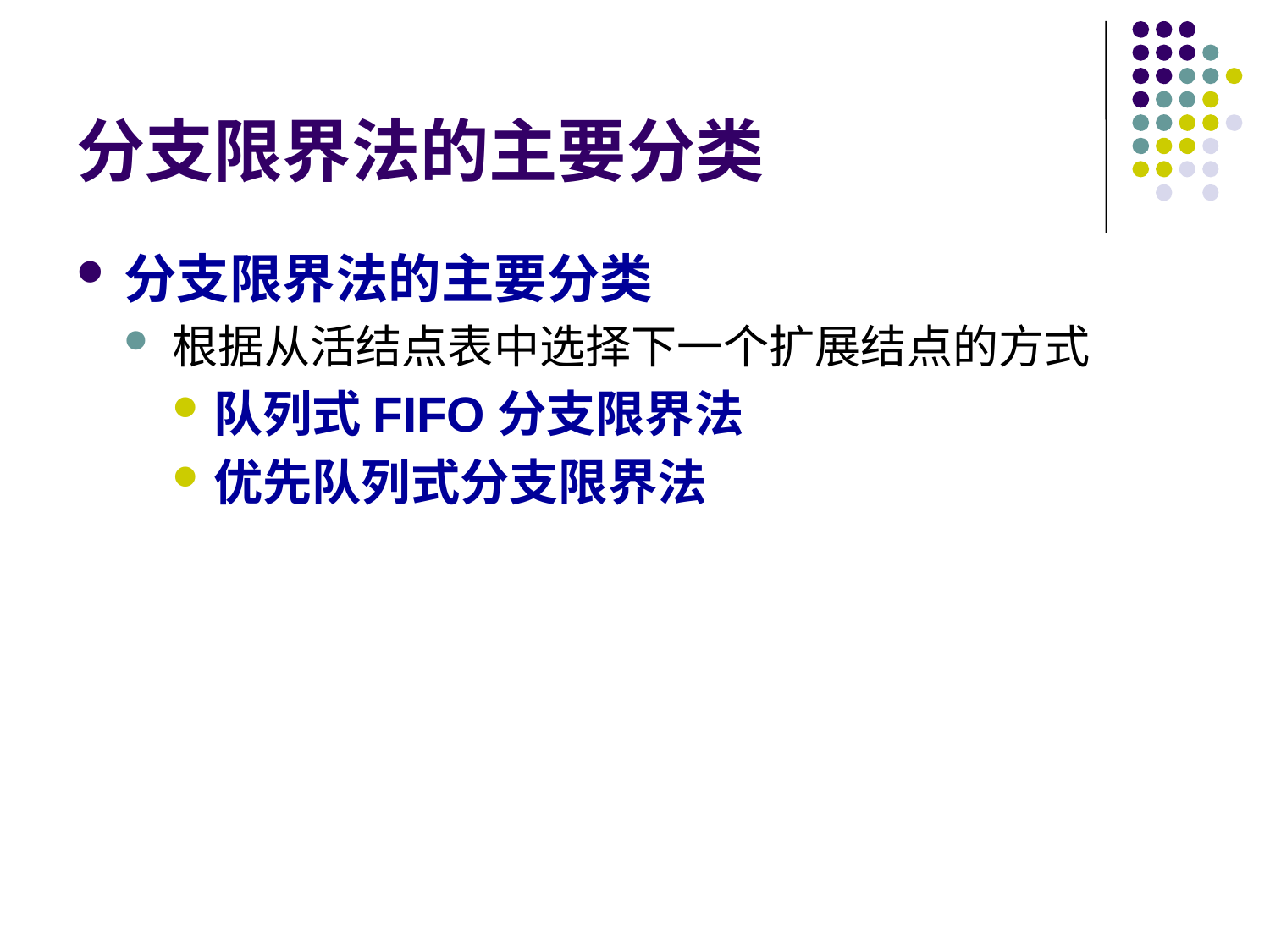

# 分支限界法的主要分类
分支限界法的主要分类
根据从活结点表中选择下一个扩展结点的方式
队列式FIFO分支限界法
优先队列式分支限界法